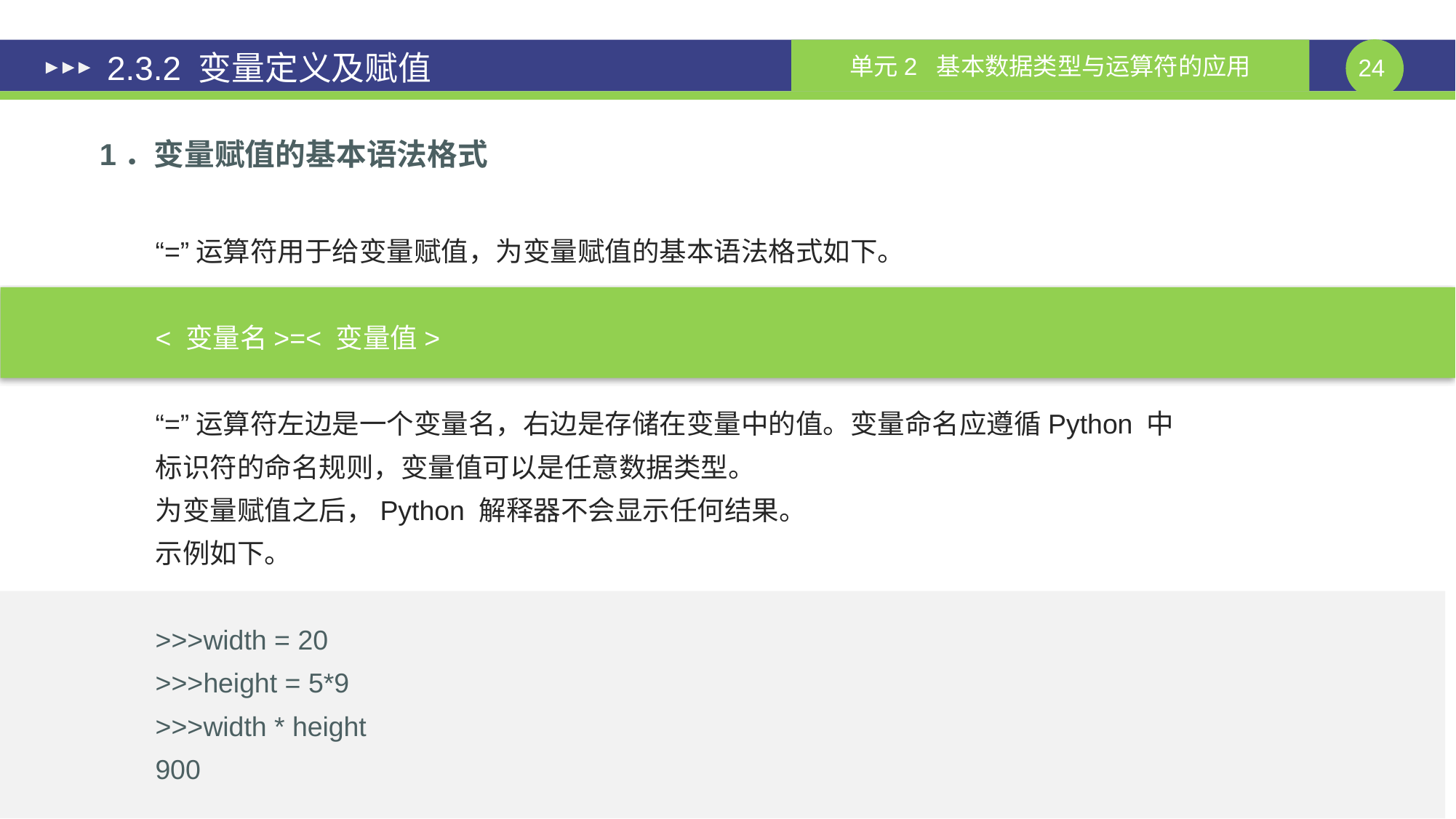

# 2.3.2 变量定义及赋值
1．变量赋值的基本语法格式
“=”运算符用于给变量赋值，为变量赋值的基本语法格式如下。

< 变量名>=< 变量值>

“=”运算符左边是一个变量名，右边是存储在变量中的值。变量命名应遵循Python 中
标识符的命名规则，变量值可以是任意数据类型。
为变量赋值之后，Python 解释器不会显示任何结果。
示例如下。

>>>width = 20
>>>height = 5*9
>>>width * height
900